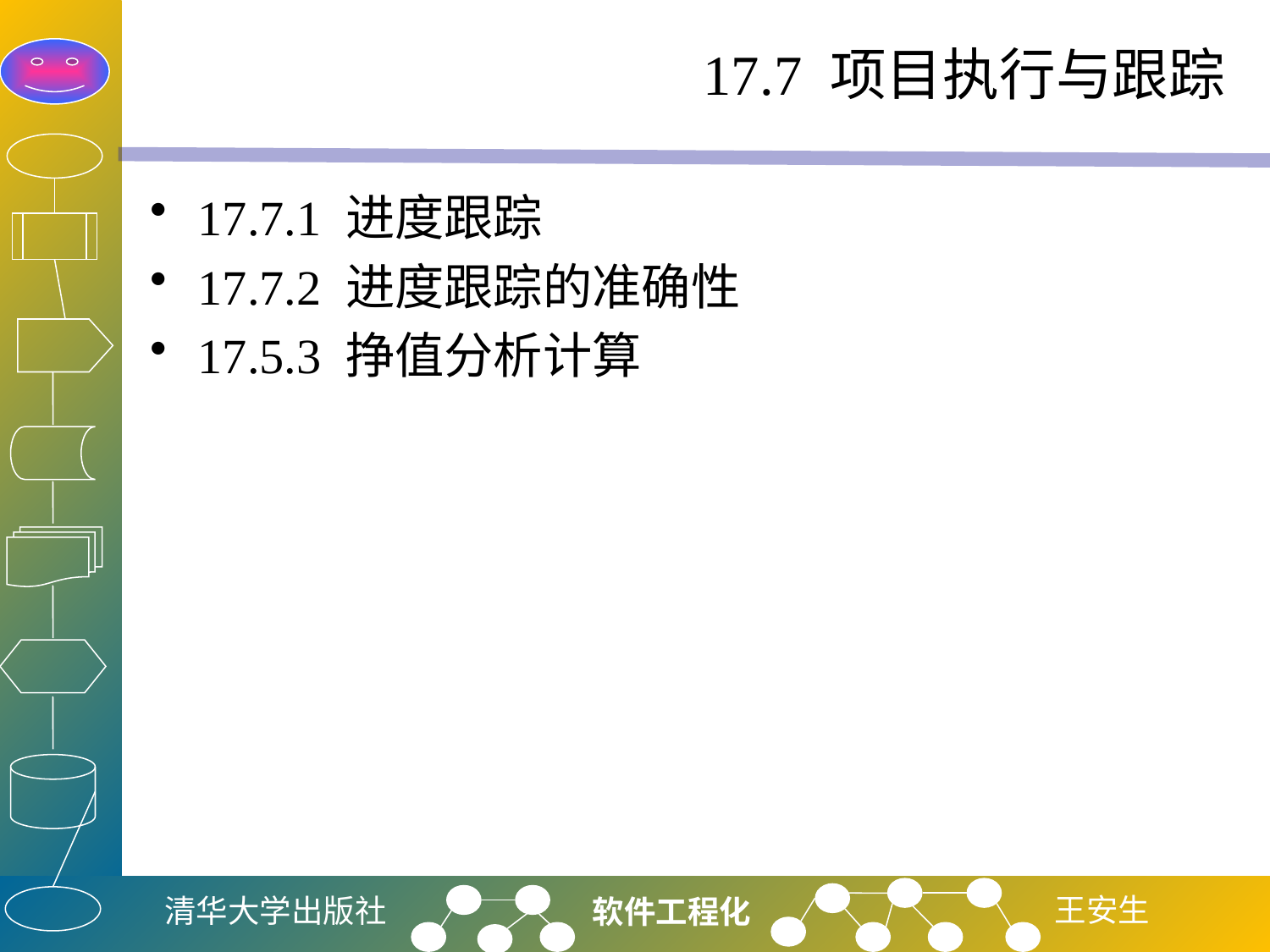

# 17.7 项目执行与跟踪
17.7.1 进度跟踪
17.7.2 进度跟踪的准确性
17.5.3 挣值分析计算